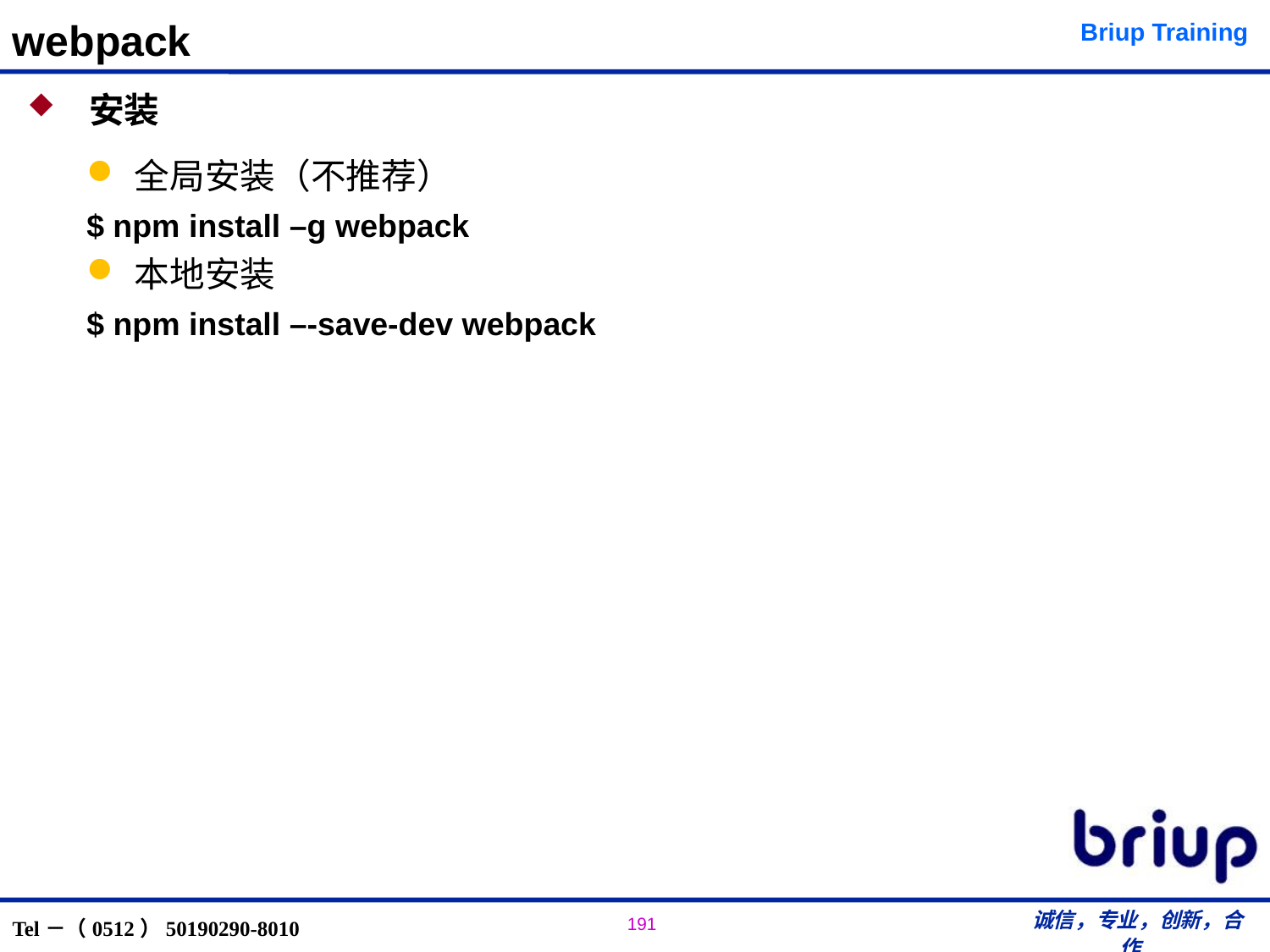

# webpack
 安装
全局安装（不推荐）
$ npm install –g webpack
本地安装
$ npm install –-save-dev webpack